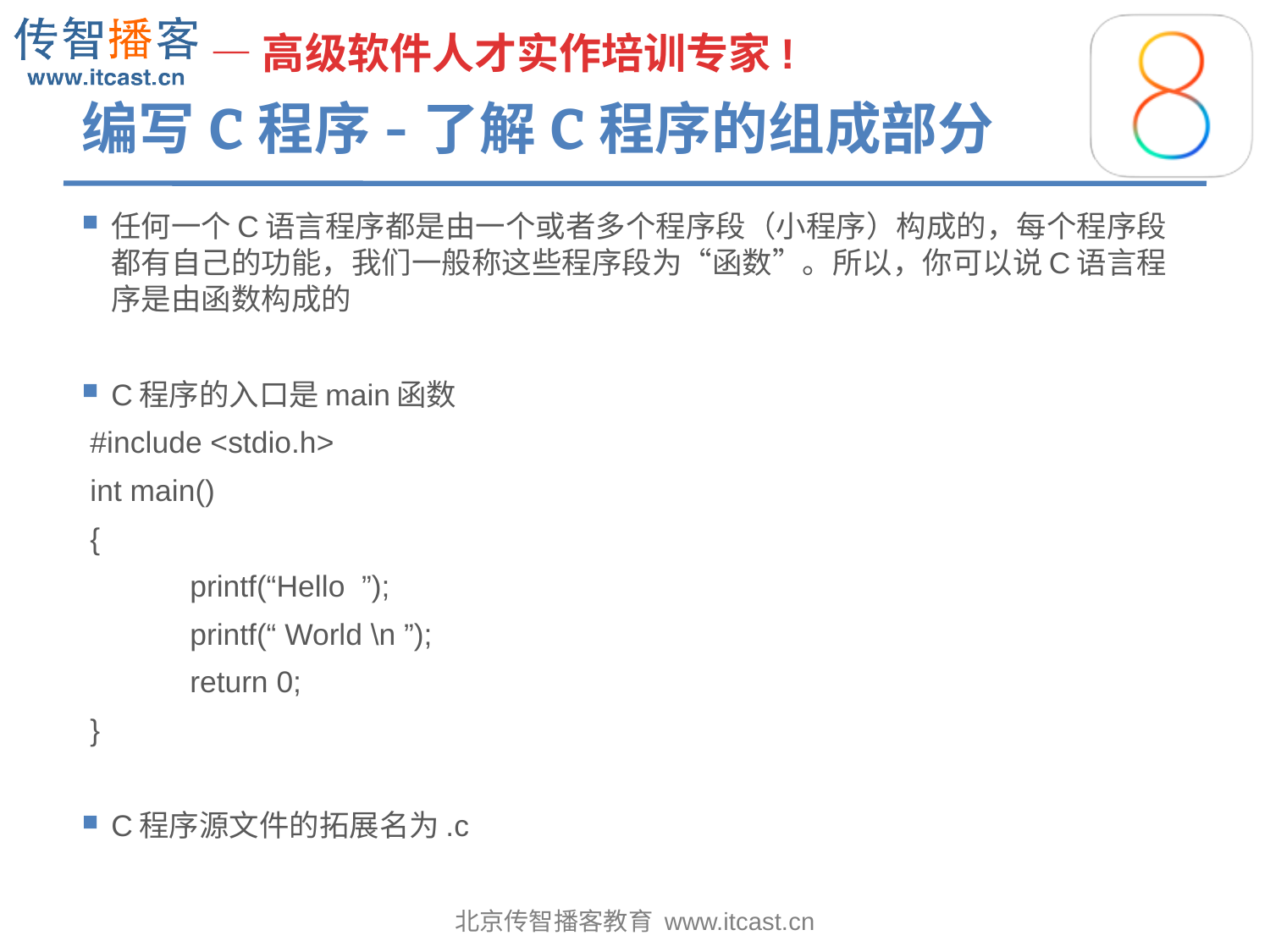

# 编写C程序-了解C程序的组成部分
任何一个C语言程序都是由一个或者多个程序段（小程序）构成的，每个程序段都有自己的功能，我们一般称这些程序段为“函数”。所以，你可以说C语言程序是由函数构成的

C程序的入口是main函数
 #include <stdio.h>
 int main()
 {
	printf(“Hello  ”);
	printf(“ World \n ”);
	return 0;
 }

C程序源文件的拓展名为.c